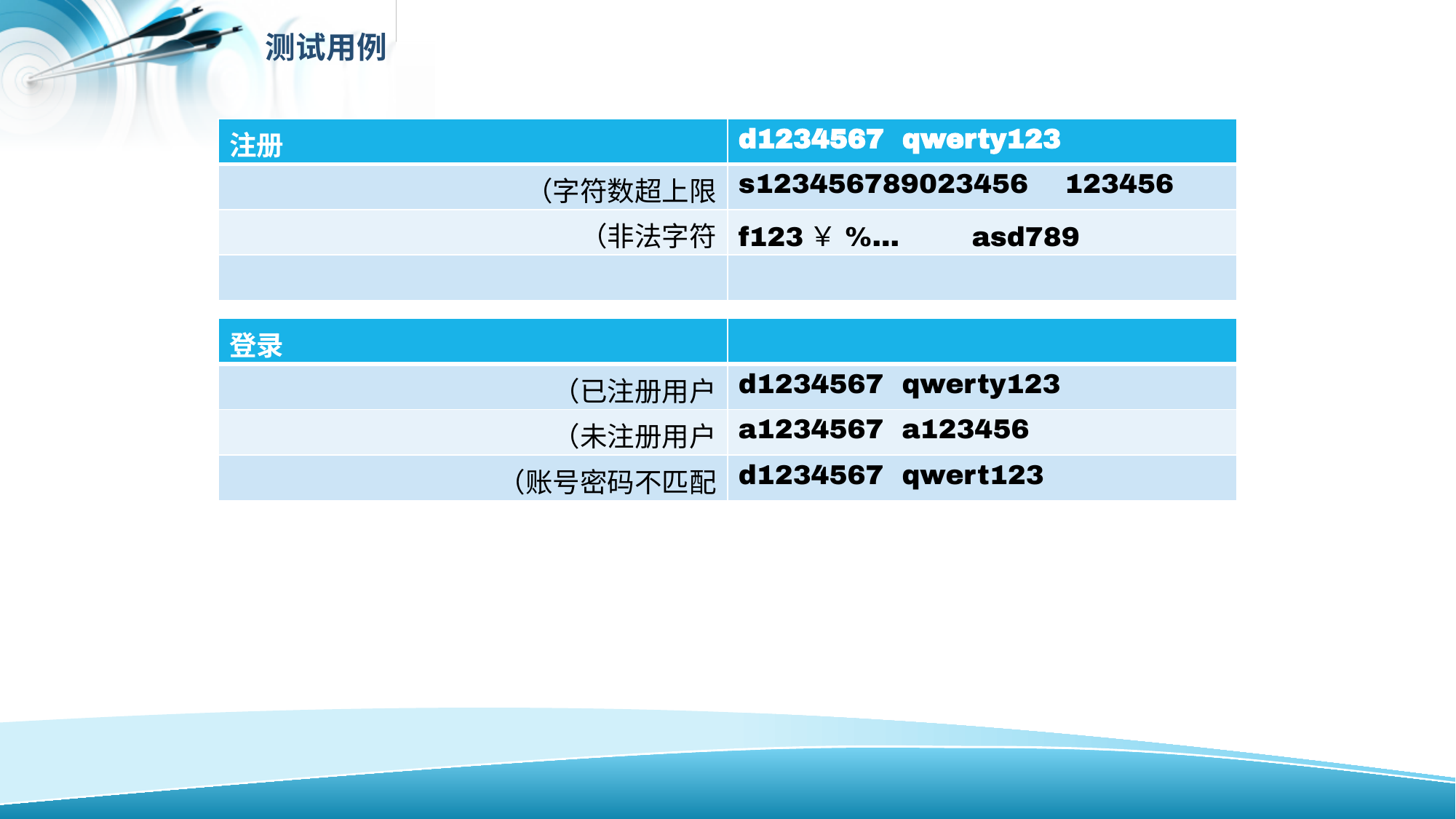

测试用例
| 注册 | d1234567 qwerty123 |
| --- | --- |
| （字符数超上限 | s123456789023456 123456 |
| （非法字符 | f123￥%… asd789 |
|  |  |
| 登录 |  |
| --- | --- |
| （已注册用户 | d1234567 qwerty123 |
| （未注册用户 | a1234567 a123456 |
| （账号密码不匹配 | d1234567 qwert123 |